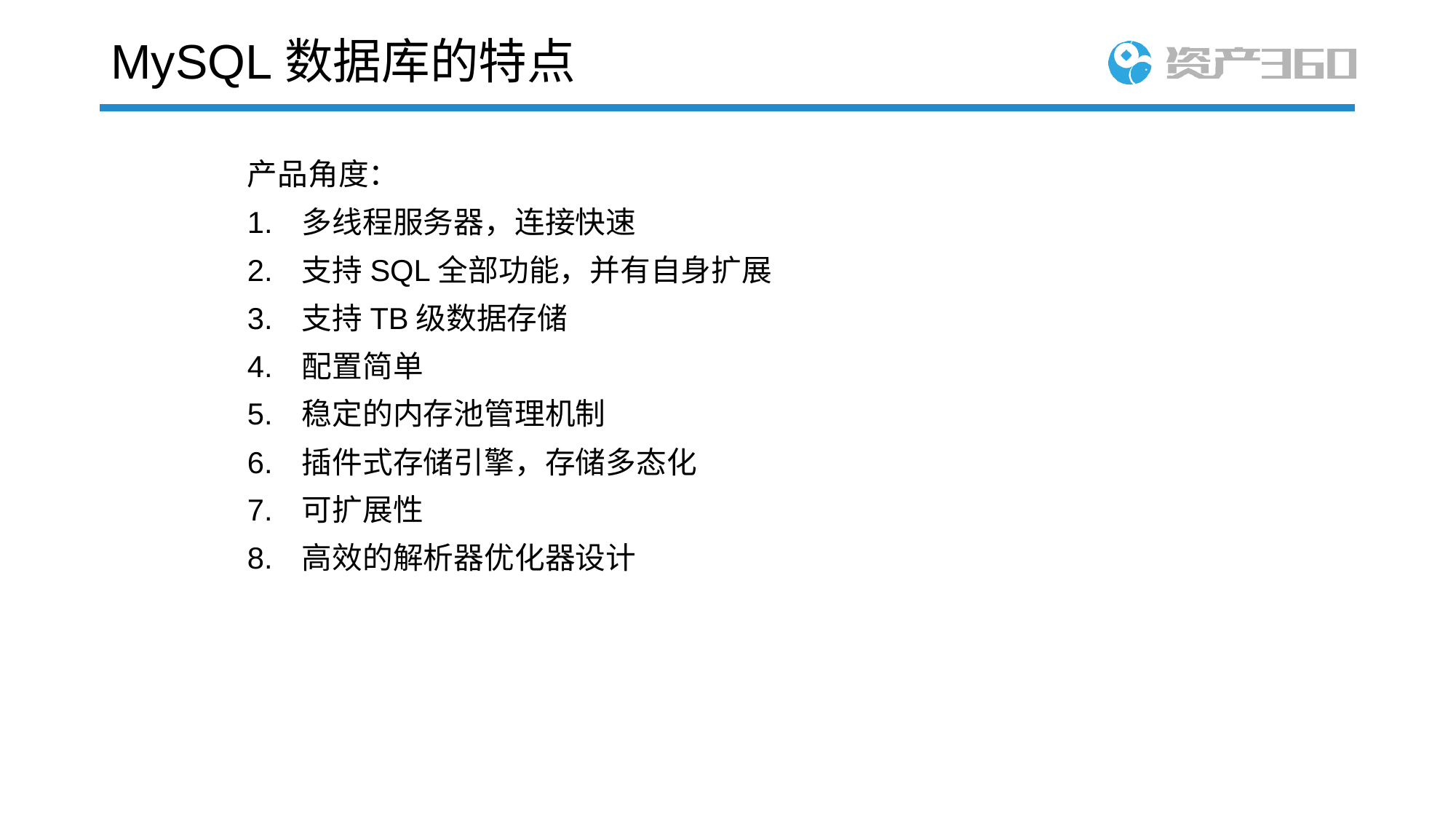

# MySQL数据库的特点
产品角度：
多线程服务器，连接快速
支持SQL全部功能，并有自身扩展
支持TB级数据存储
配置简单
稳定的内存池管理机制
插件式存储引擎，存储多态化
可扩展性
高效的解析器优化器设计